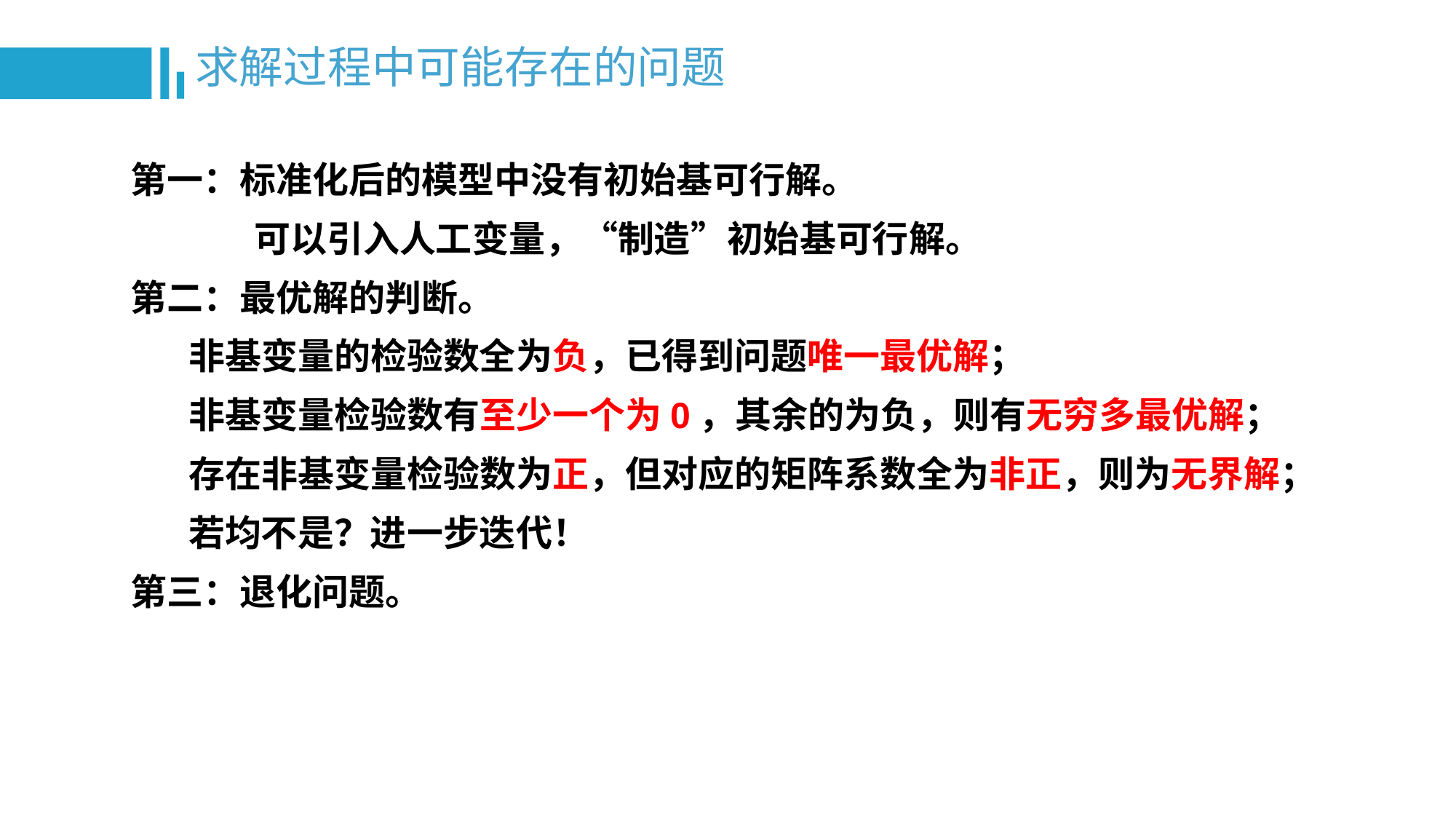

# 求解过程中可能存在的问题

第一：标准化后的模型中没有初始基可行解。
              可以引入人工变量，“制造”初始基可行解。
第二：最优解的判断。
      非基变量的检验数全为负，已得到问题唯一最优解；
      非基变量检验数有至少一个为0，其余的为负，则有无穷多最优解；
      存在非基变量检验数为正，但对应的矩阵系数全为非正，则为无界解；
      若均不是？进一步迭代！
第三：退化问题。